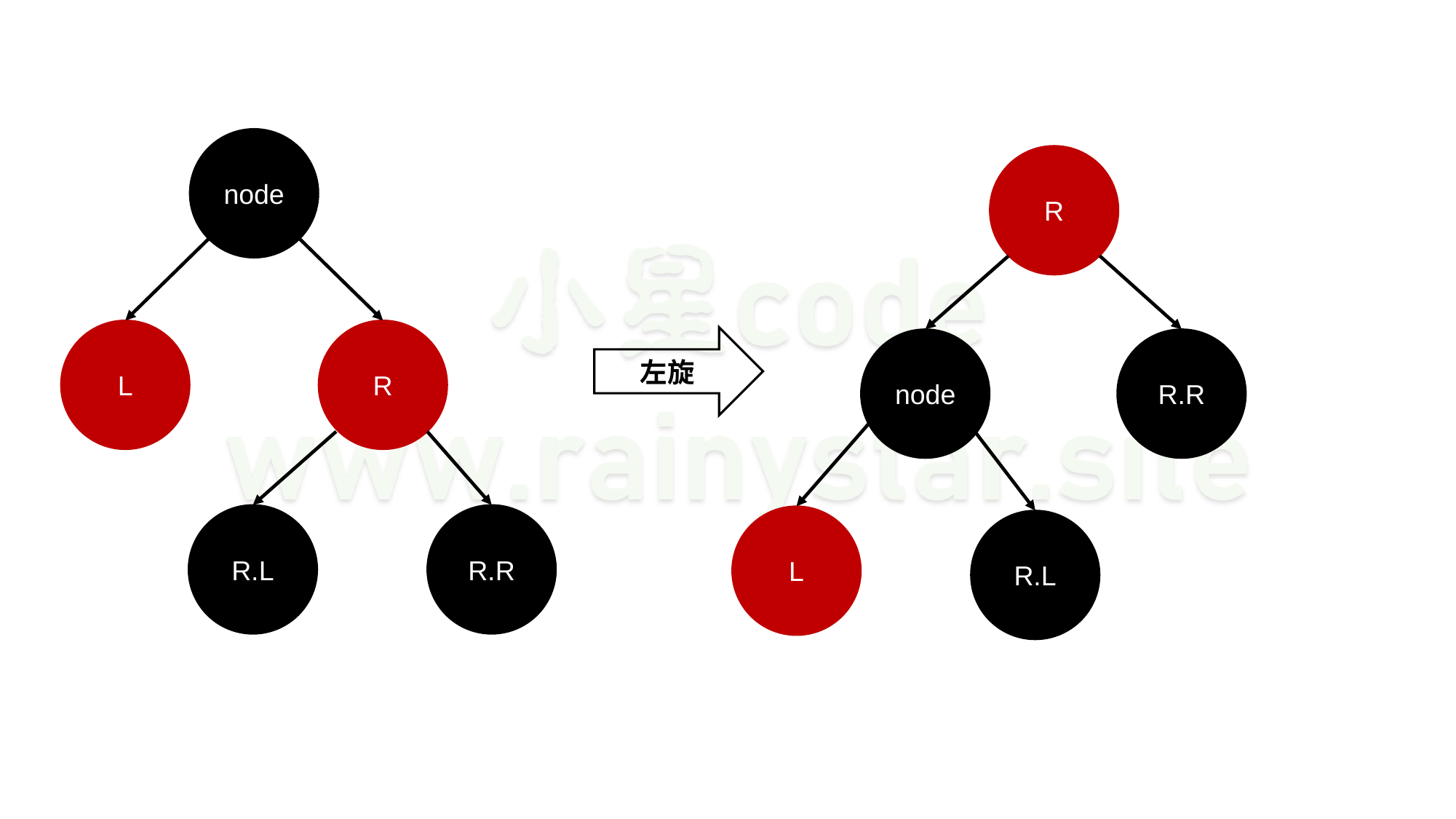

node
R
L
R
左旋
node
R.R
R.L
R.R
L
R.L